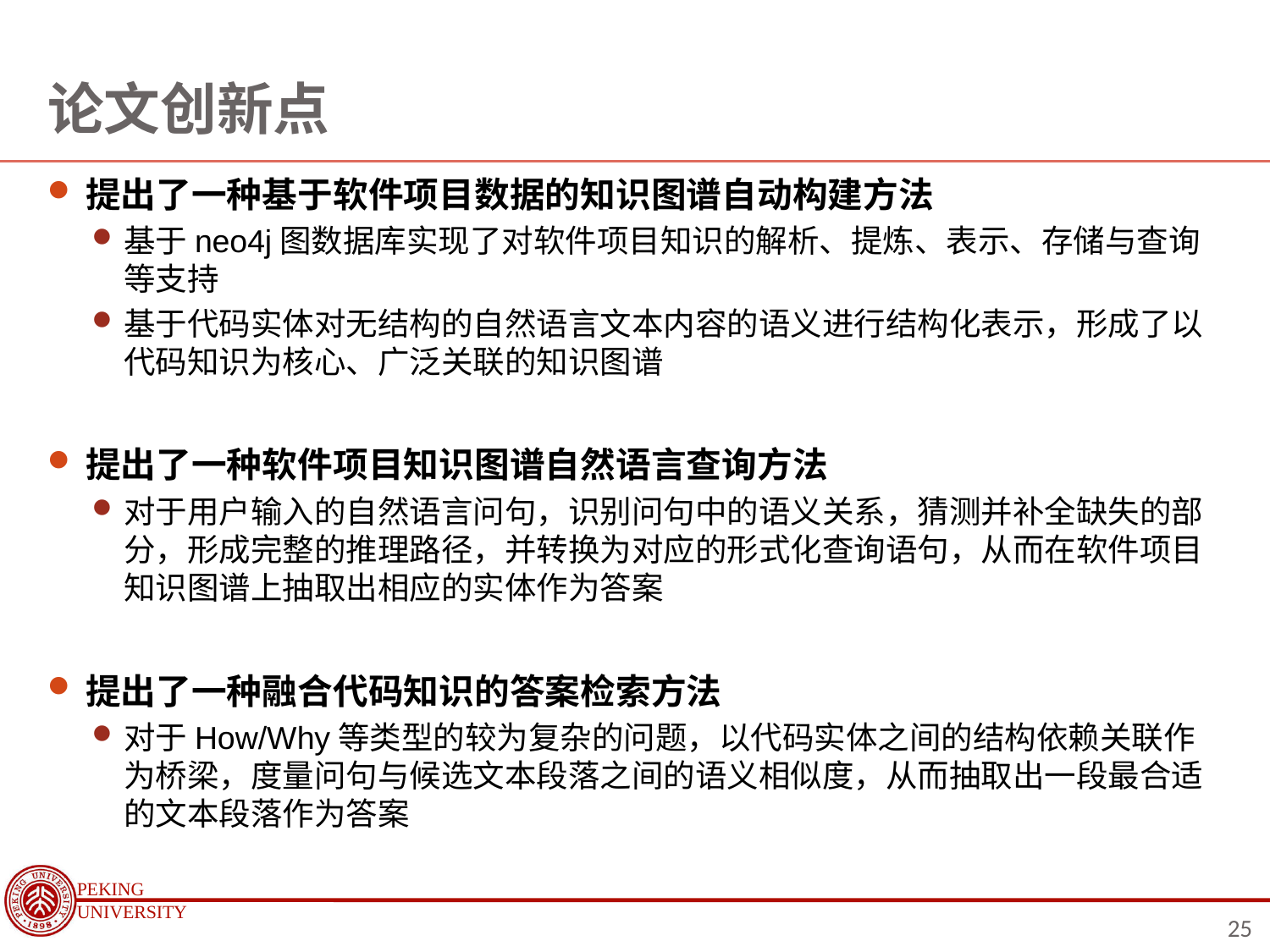

# 论文创新点
提出了一种基于软件项目数据的知识图谱自动构建方法
基于neo4j图数据库实现了对软件项目知识的解析、提炼、表示、存储与查询等支持
基于代码实体对无结构的自然语言文本内容的语义进行结构化表示，形成了以代码知识为核心、广泛关联的知识图谱

提出了一种软件项目知识图谱自然语言查询方法
对于用户输入的自然语言问句，识别问句中的语义关系，猜测并补全缺失的部分，形成完整的推理路径，并转换为对应的形式化查询语句，从而在软件项目知识图谱上抽取出相应的实体作为答案

提出了一种融合代码知识的答案检索方法
对于How/Why等类型的较为复杂的问题，以代码实体之间的结构依赖关联作为桥梁，度量问句与候选文本段落之间的语义相似度，从而抽取出一段最合适的文本段落作为答案
25